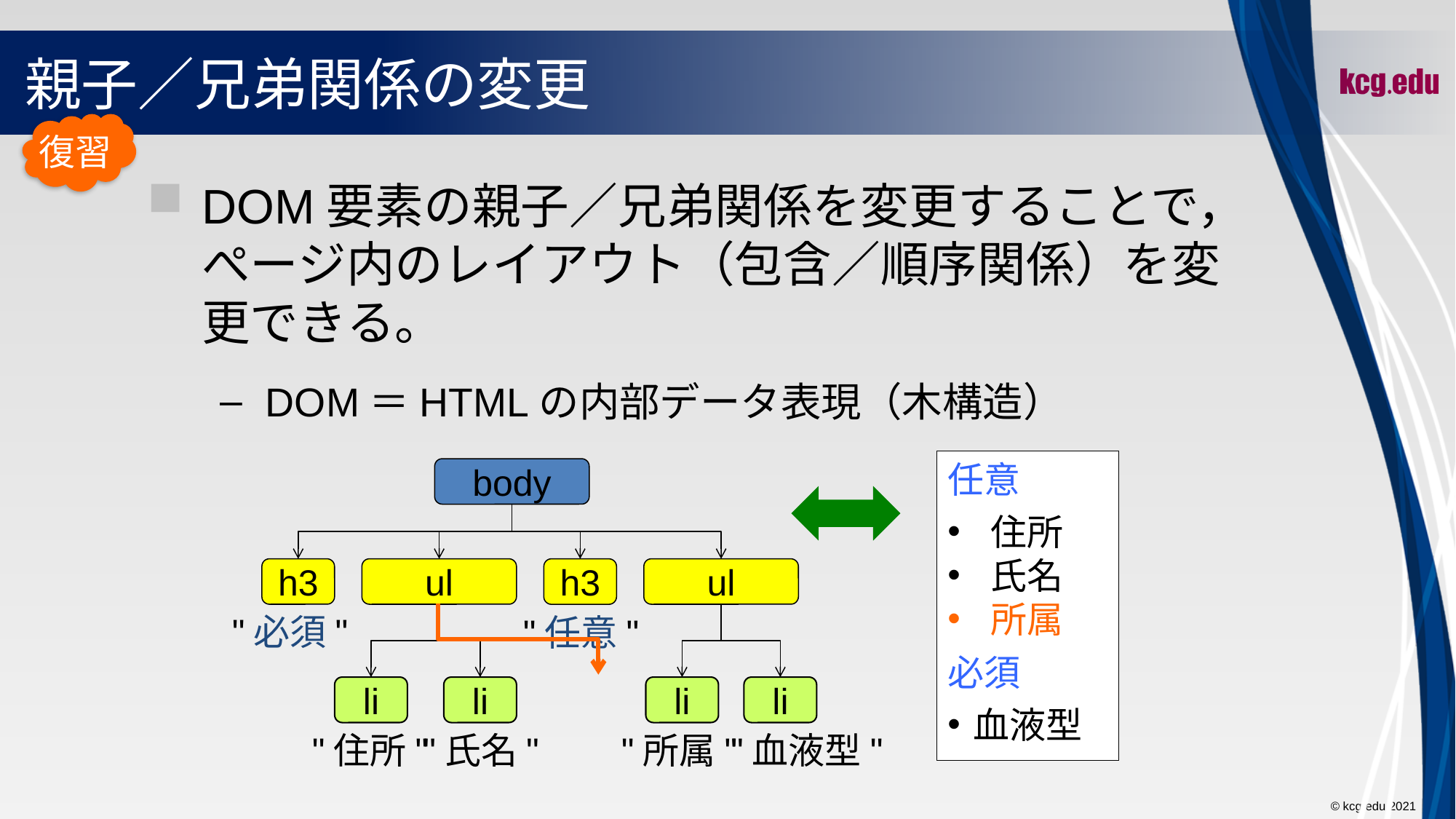

# 親子／兄弟関係の変更
復習
DOM要素の親子／兄弟関係を変更することで，ぺージ内のレイアウト（包含／順序関係）を変更できる。
DOM＝HTMLの内部データ表現（木構造）
必須
 住所
 氏名
任意
 所属
 血液型
必須
 住所
 氏名
 所属
任意
血液型
任意
 住所
 氏名
 所属
必須
血液型
body

h3
"必須"
ul
ul
h3
"任意"

li
li
li
"所属"
li
"住所"
"氏名"
"血液型"